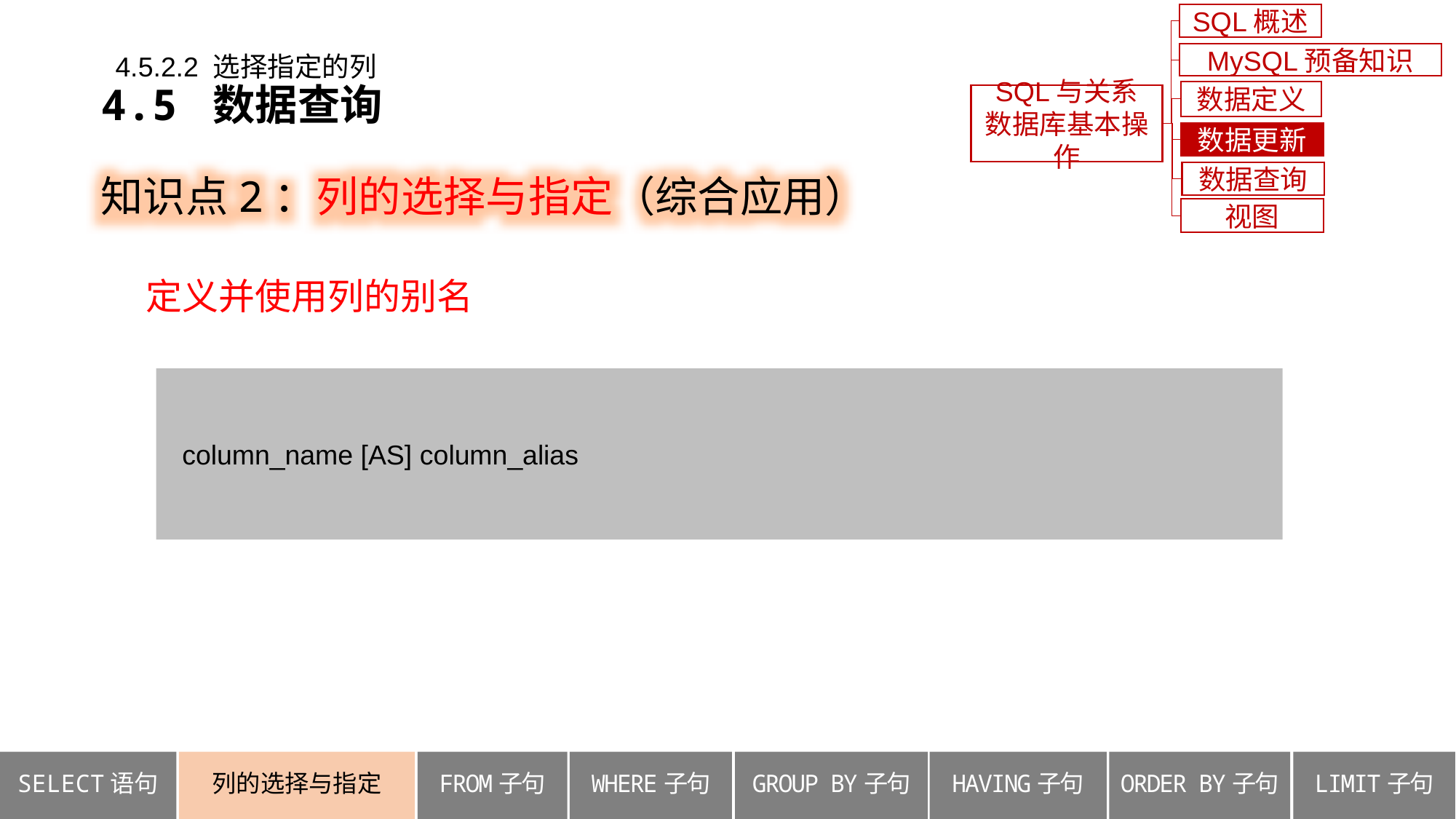

SQL概述
4.5.2.2 选择指定的列
MySQL预备知识
4.5 数据查询
数据定义
SQL与关系数据库基本操作
数据更新
知识点2：列的选择与指定（综合应用）
数据查询
视图
定义并使用列的别名
  column_name [AS] column_alias
列的选择与指定
ORDER BY子句
SELECT语句
FROM子句
WHERE子句
GROUP BY子句
HAVING子句
LIMIT子句